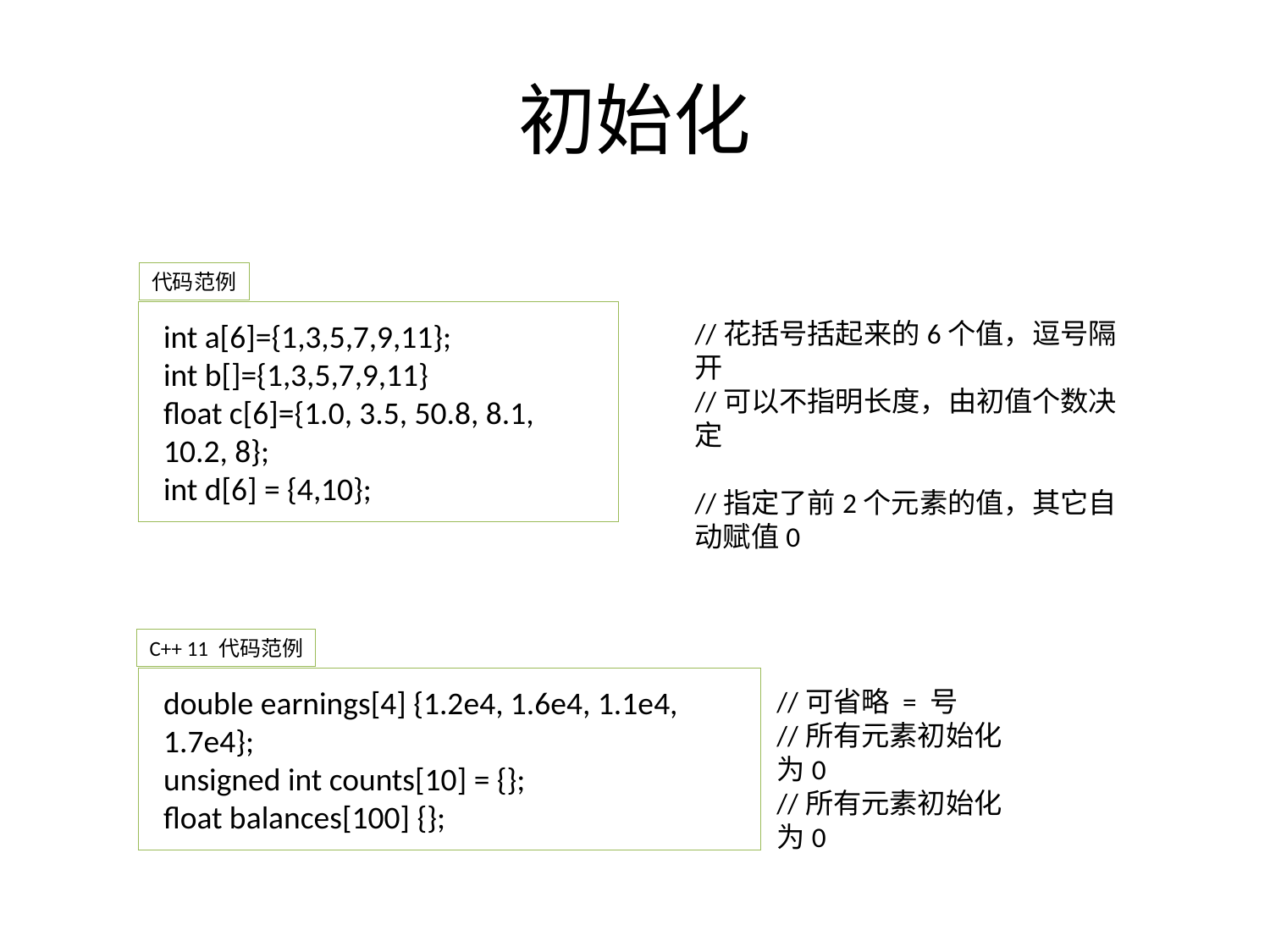

# 初始化
代码范例
//花括号括起来的6个值，逗号隔开
//可以不指明长度，由初值个数决定

//指定了前2个元素的值，其它自动赋值0
int a[6]={1,3,5,7,9,11};
int b[]={1,3,5,7,9,11}
float c[6]={1.0, 3.5, 50.8, 8.1, 10.2, 8};
int d[6] = {4,10};
C++ 11 代码范例
double earnings[4] {1.2e4, 1.6e4, 1.1e4, 1.7e4};
unsigned int counts[10] = {};
float balances[100] {};
//可省略 = 号
//所有元素初始化为0
//所有元素初始化为0